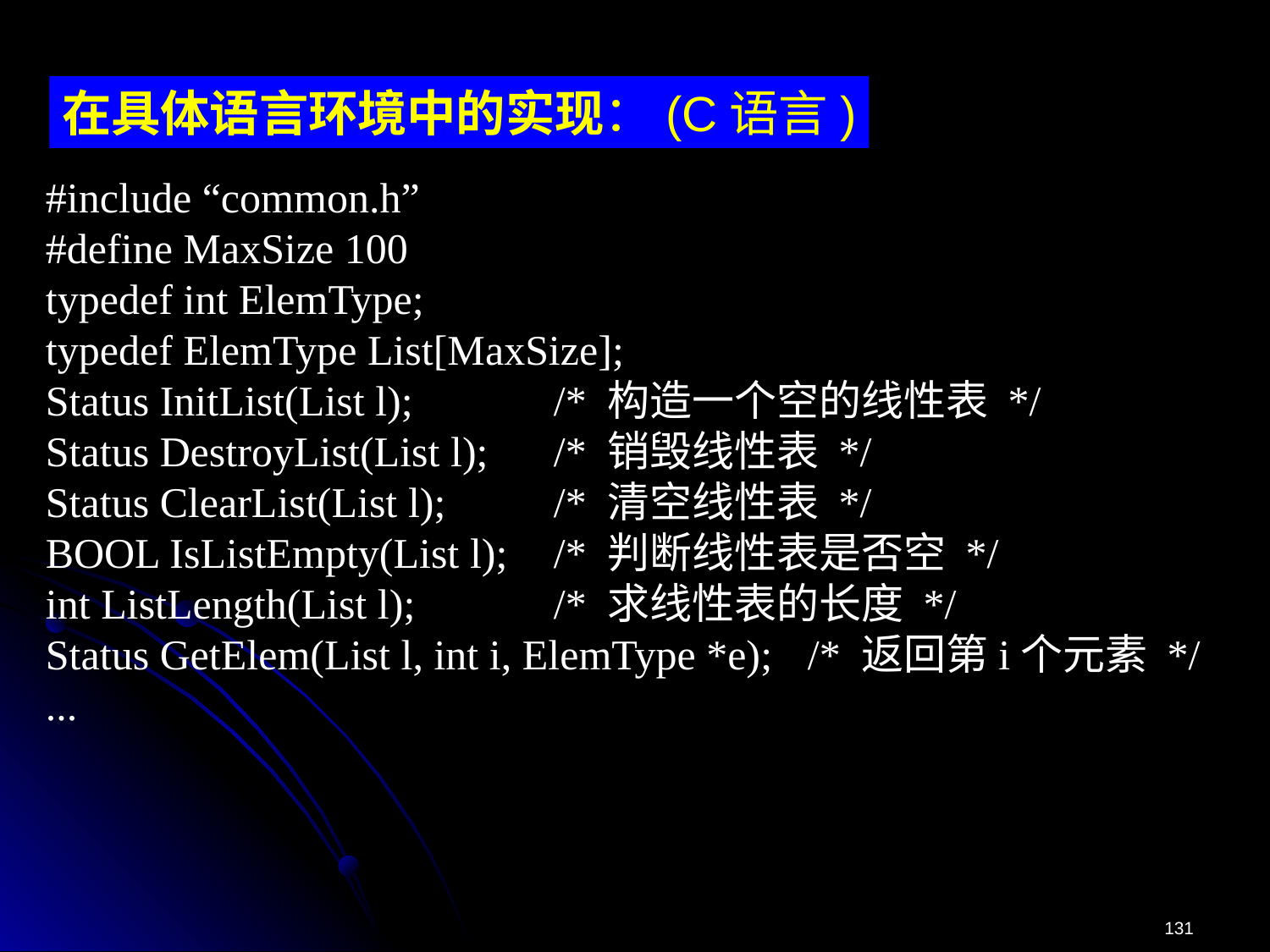

在具体语言环境中的实现：(C语言)

#include “common.h”
#define MaxSize 100
typedef int ElemType;
typedef ElemType List[MaxSize];
Status InitList(List l);		/* 构造一个空的线性表 */
Status DestroyList(List l);	/* 销毁线性表 */
Status ClearList(List l);	/* 清空线性表 */
BOOL IsListEmpty(List l);	/* 判断线性表是否空 */
int ListLength(List l);		/* 求线性表的长度 */
Status GetElem(List l, int i, ElemType *e);	/* 返回第i个元素 */
...

131